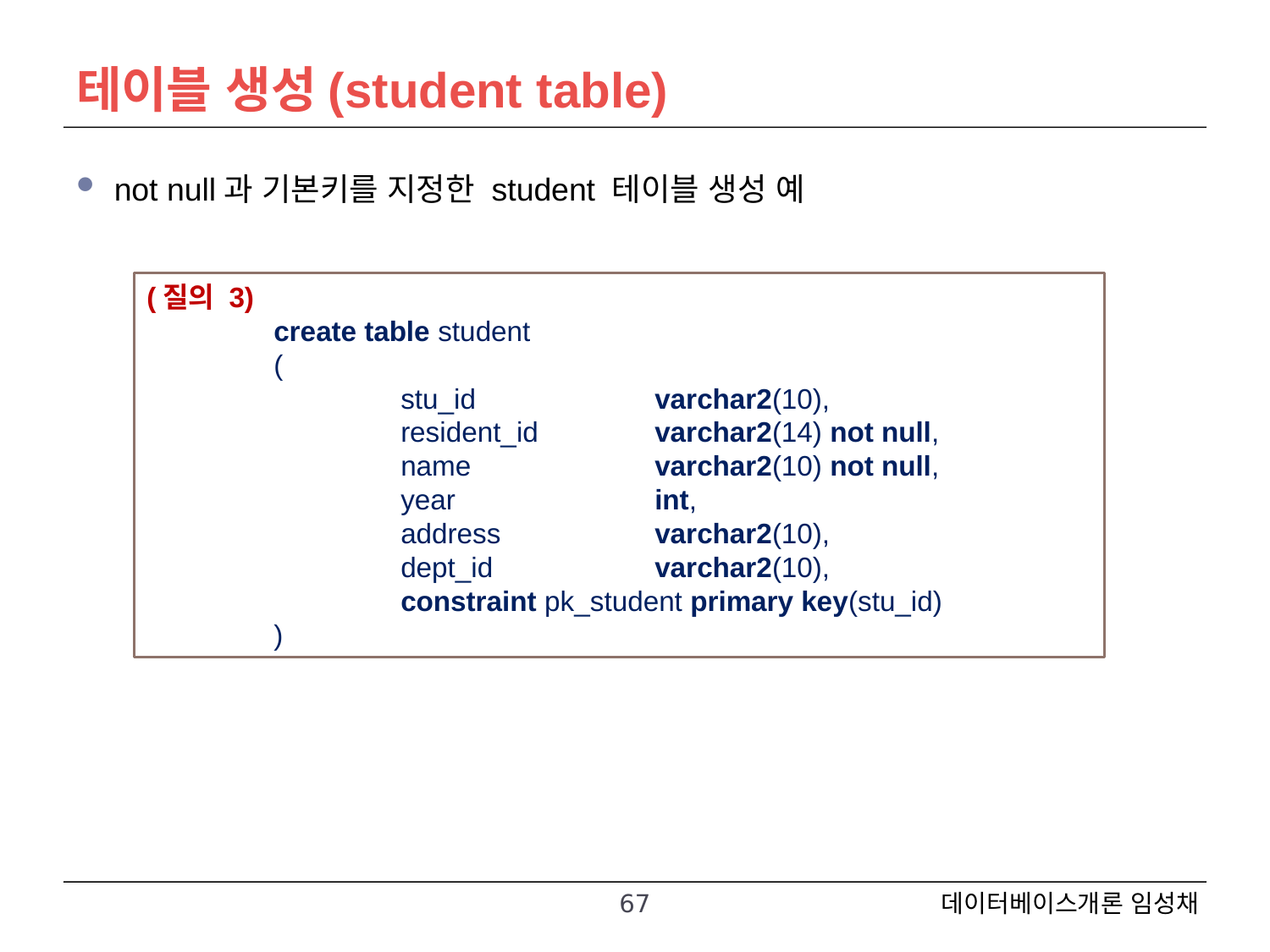

# 테이블 생성(student table)
not null과 기본키를 지정한 student 테이블 생성 예
(질의 3)
	create table student
	(
		stu_id 		varchar2(10),
		resident_id 	varchar2(14) not null,
		name 		varchar2(10) not null,
		year 		int,
		address 		varchar2(10),
		dept_id 		varchar2(10),
		constraint pk_student primary key(stu_id)
	)
67
데이터베이스개론 임성채